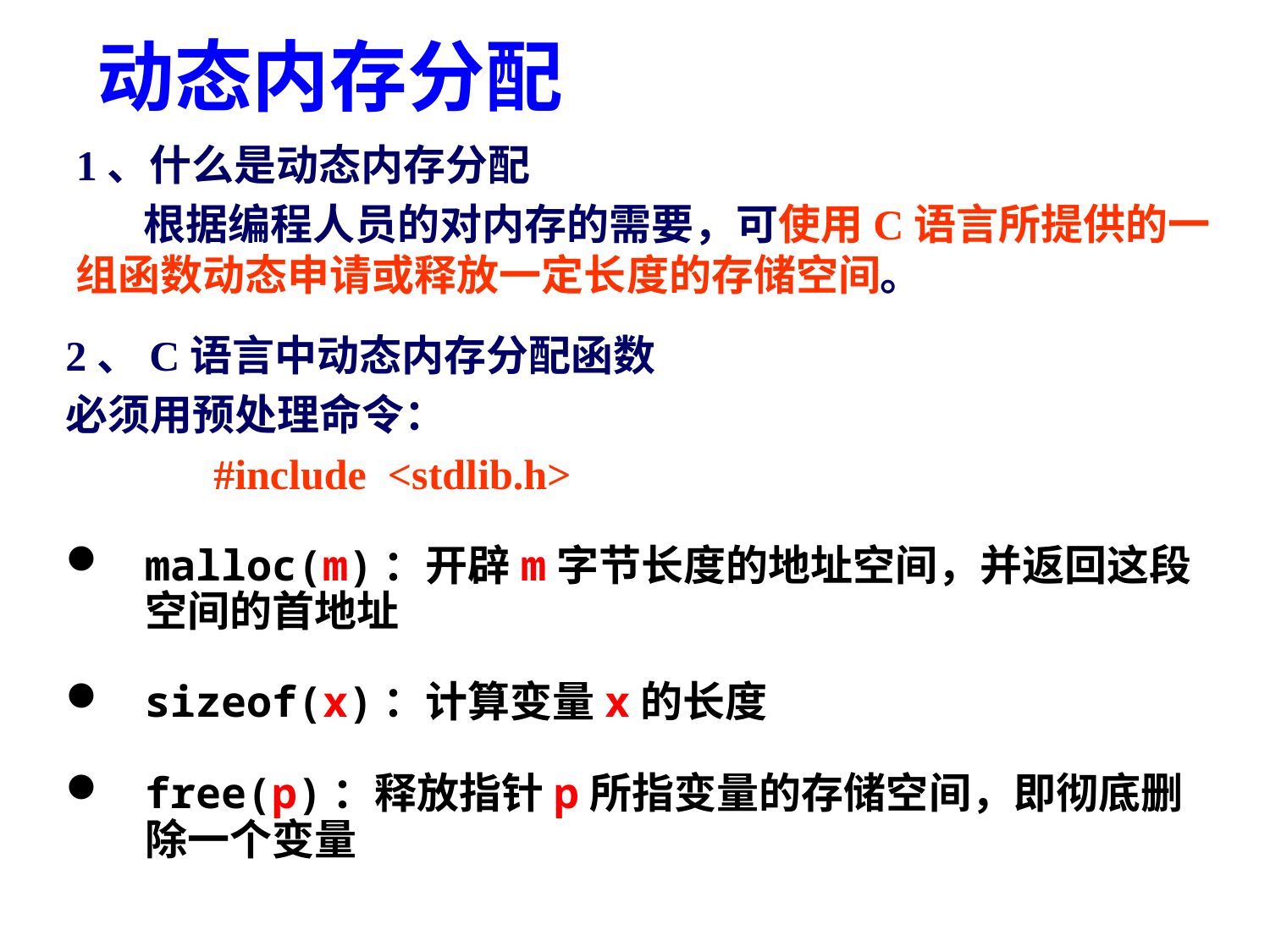

动态内存分配
1、什么是动态内存分配
      根据编程人员的对内存的需要，可使用C语言所提供的一组函数动态申请或释放一定长度的存储空间。
2、C语言中动态内存分配函数
必须用预处理命令：
              #include  <stdlib.h>

malloc(m)：开辟m字节长度的地址空间，并返回这段空间的首地址

sizeof(x)：计算变量x的长度

free(p)：释放指针p所指变量的存储空间，即彻底删除一个变量